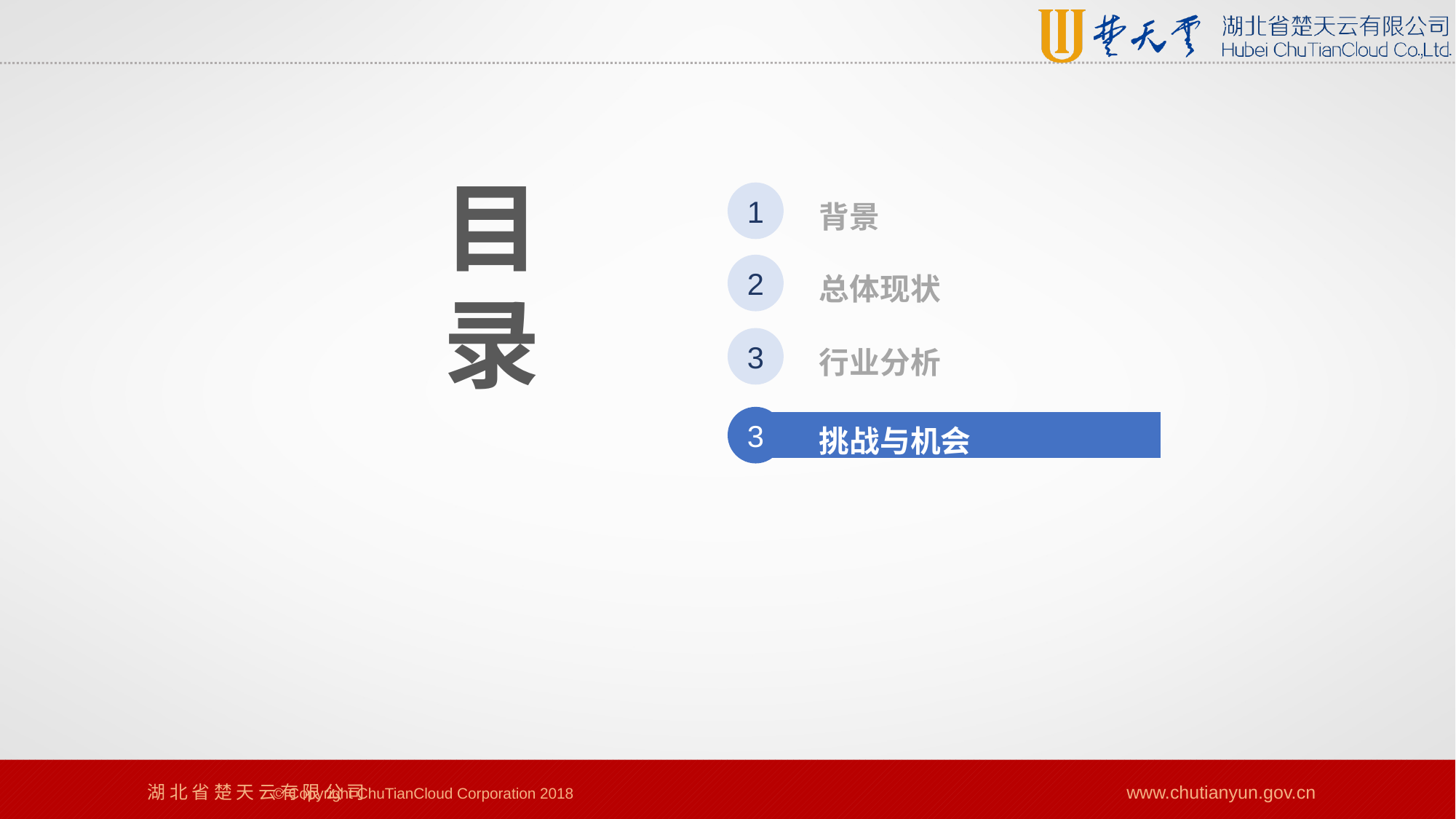

目
录
1
背景
2
总体现状
3
行业分析
3
挑战与机会